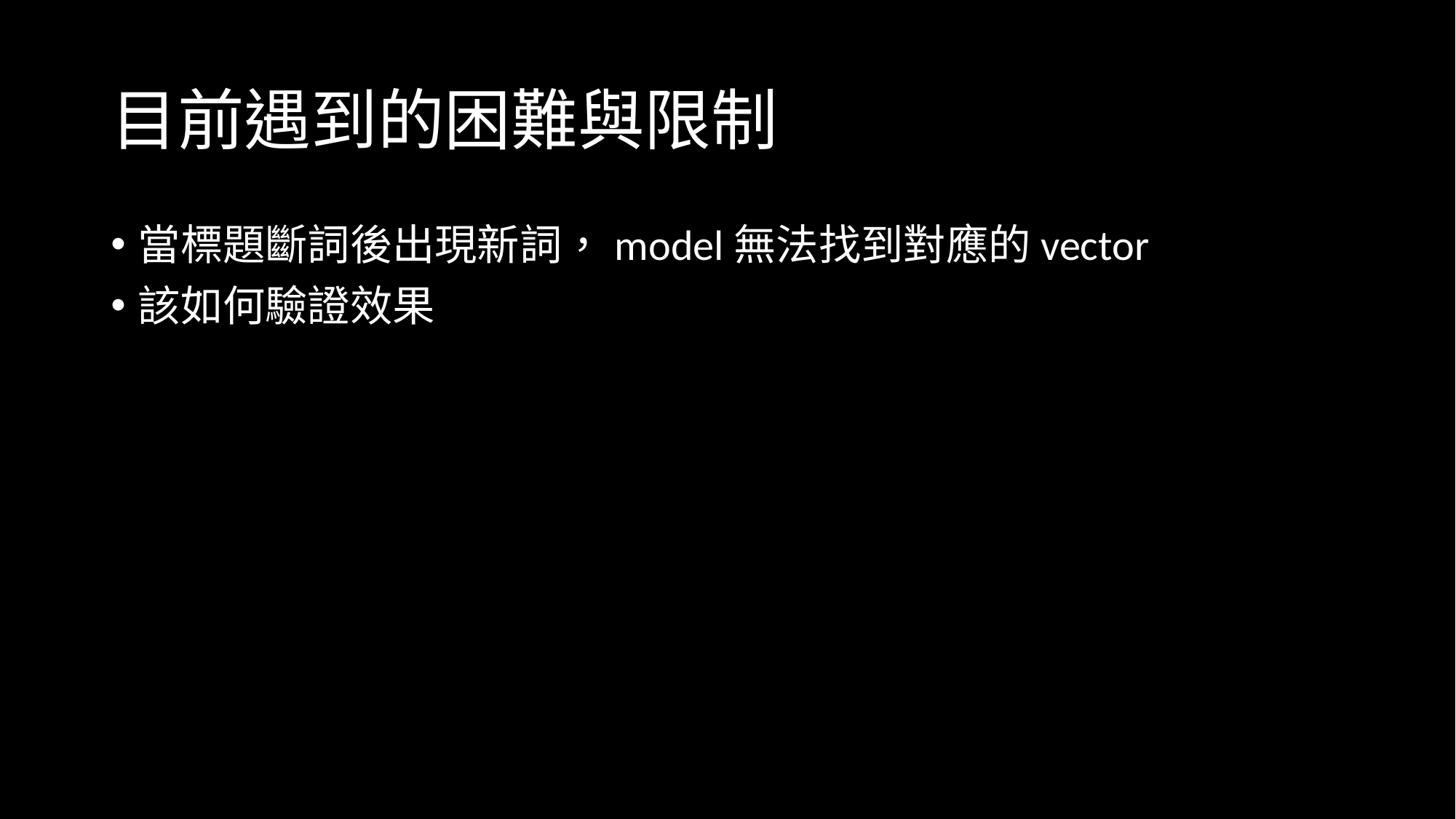

# 目前遇到的困難與限制
當標題斷詞後出現新詞，model無法找到對應的vector
該如何驗證效果